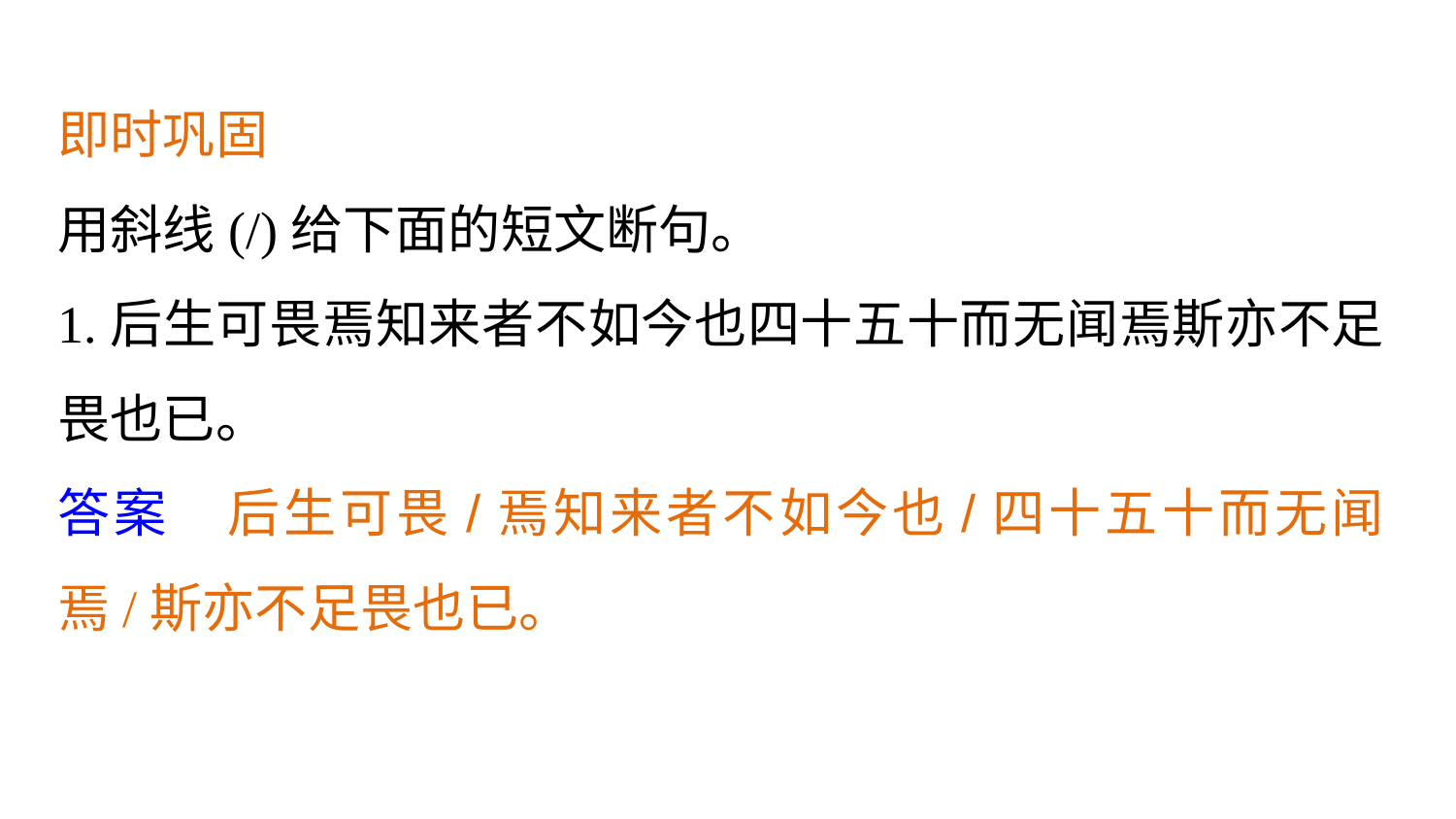

即时巩固
用斜线(/)给下面的短文断句。
1.后生可畏焉知来者不如今也四十五十而无闻焉斯亦不足畏也已。
答案　后生可畏/焉知来者不如今也/四十五十而无闻焉/斯亦不足畏也已。